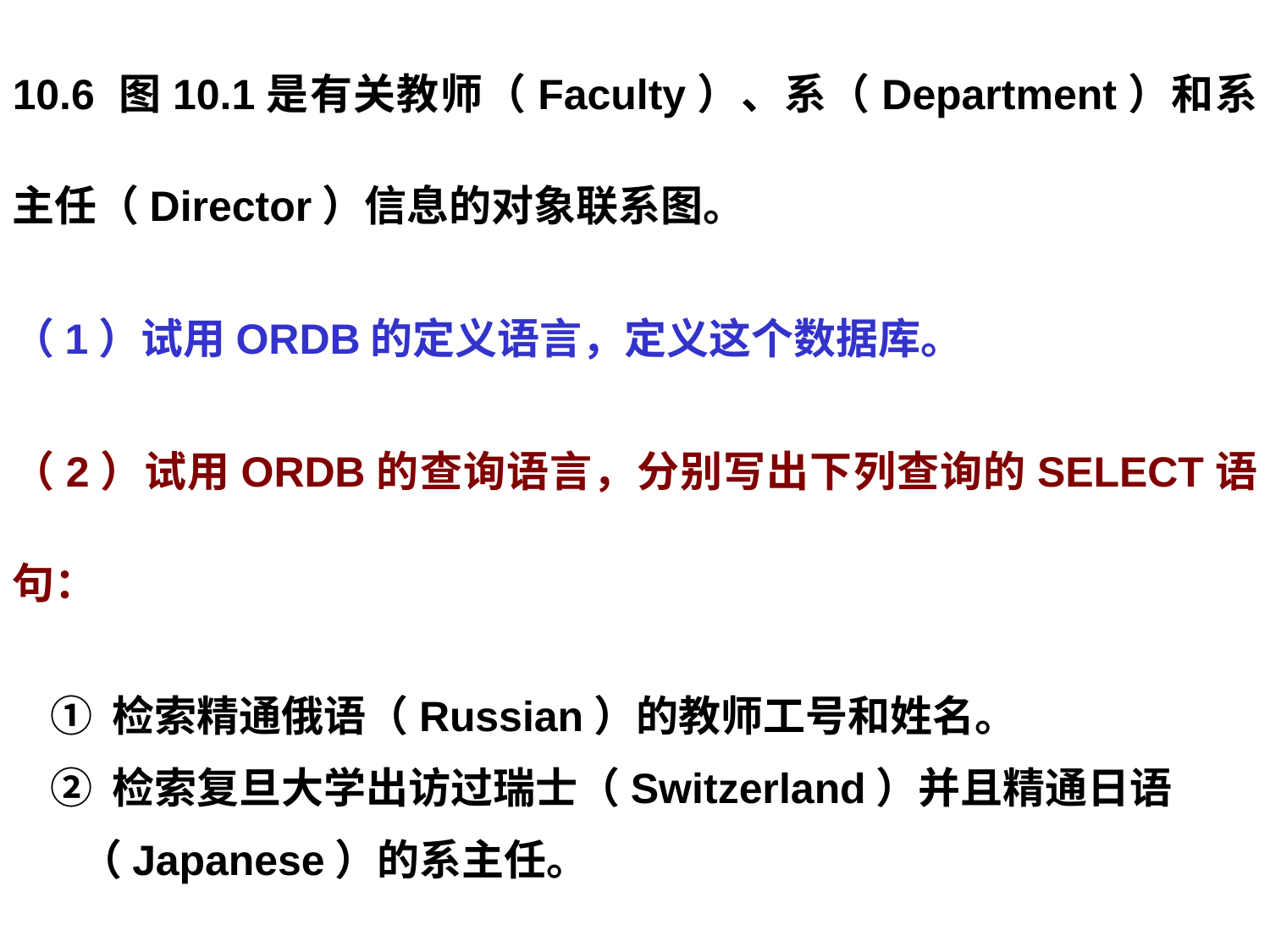

10.6 图10.1是有关教师（Faculty）、系（Department）和系主任（Director）信息的对象联系图。
（1）试用ORDB的定义语言，定义这个数据库。
（2）试用ORDB的查询语言，分别写出下列查询的SELECT语句：
    ① 检索精通俄语（Russian）的教师工号和姓名。
    ② 检索复旦大学出访过瑞士（Switzerland）并且精通日语
      （Japanese）的系主任。